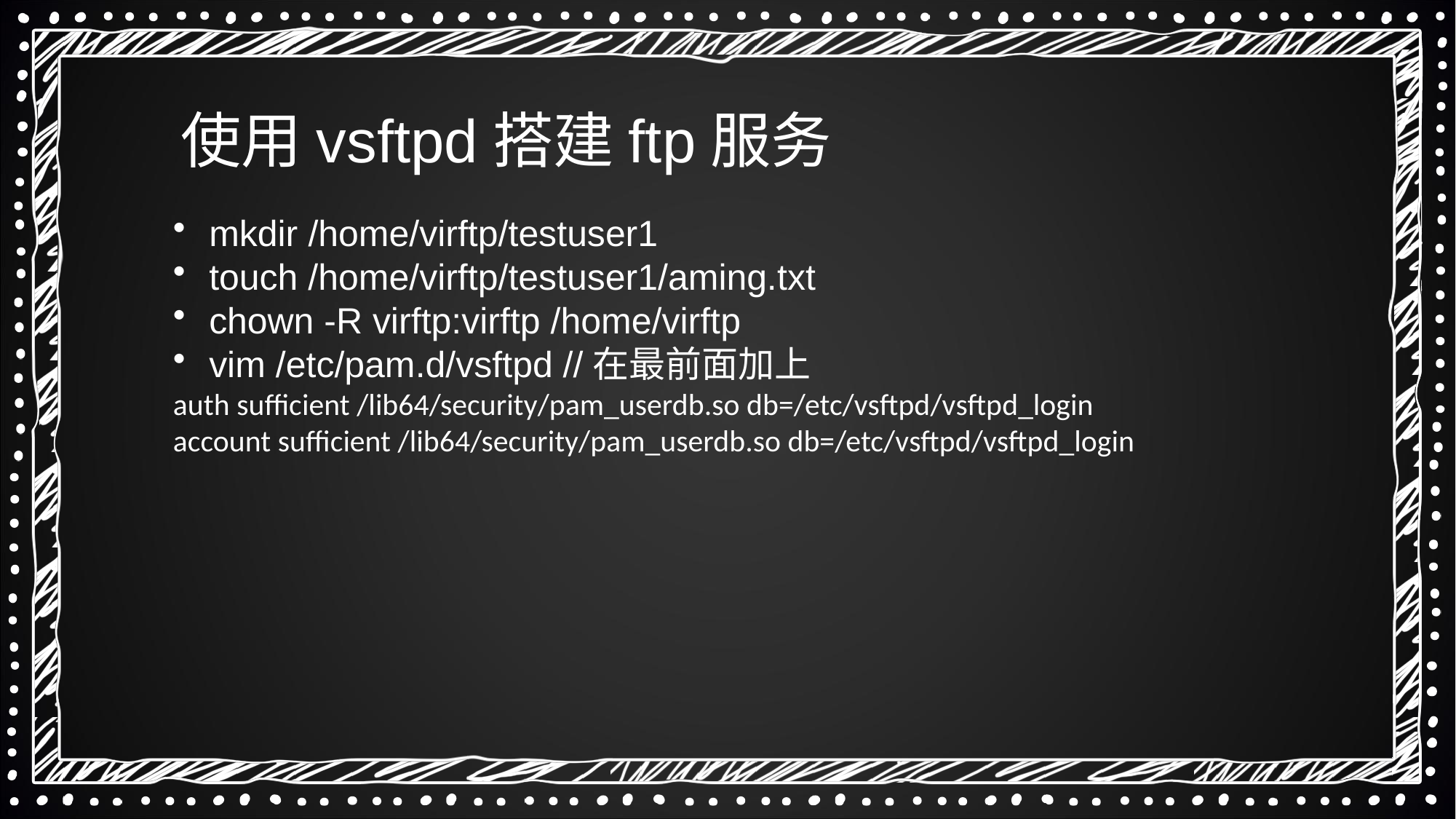

使用vsftpd搭建ftp服务
 mkdir /home/virftp/testuser1
 touch /home/virftp/testuser1/aming.txt
 chown -R virftp:virftp /home/virftp
 vim /etc/pam.d/vsftpd //在最前面加上
auth sufficient /lib64/security/pam_userdb.so db=/etc/vsftpd/vsftpd_login
account sufficient /lib64/security/pam_userdb.so db=/etc/vsftpd/vsftpd_login